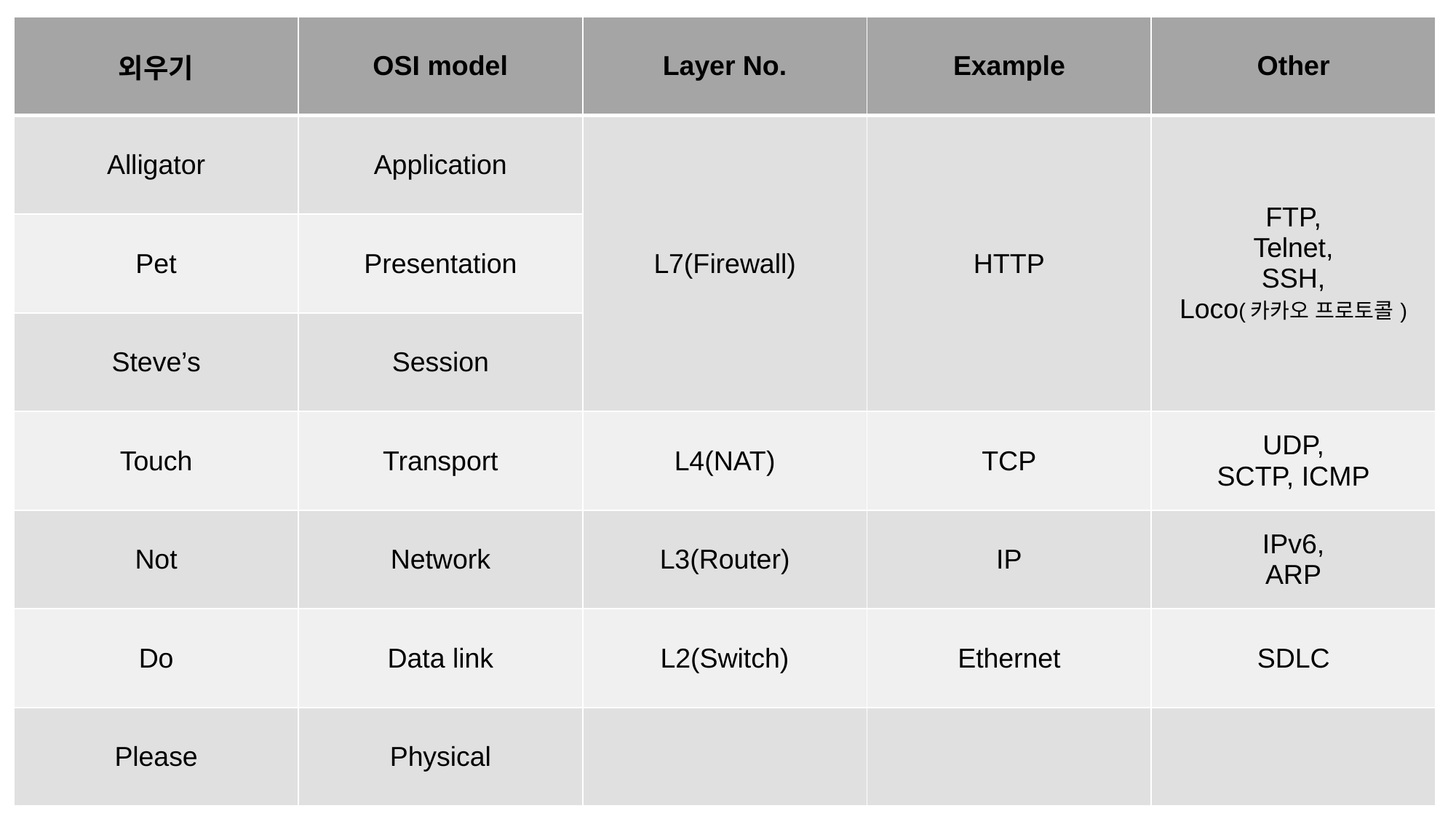

| 외우기 | OSI model | Layer No. | Example | Other |
| --- | --- | --- | --- | --- |
| Alligator | Application | L7(Firewall) | HTTP | FTP, Telnet, SSH, Loco(카카오 프로토콜) |
| Pet | Presentation |  |  |  |
| Steve’s | Session |  |  |  |
| Touch | Transport | L4(NAT) | TCP | UDP, SCTP, ICMP |
| Not | Network | L3(Router) | IP | IPv6, ARP |
| Do | Data link | L2(Switch) | Ethernet | SDLC |
| Please | Physical |  |  |  |